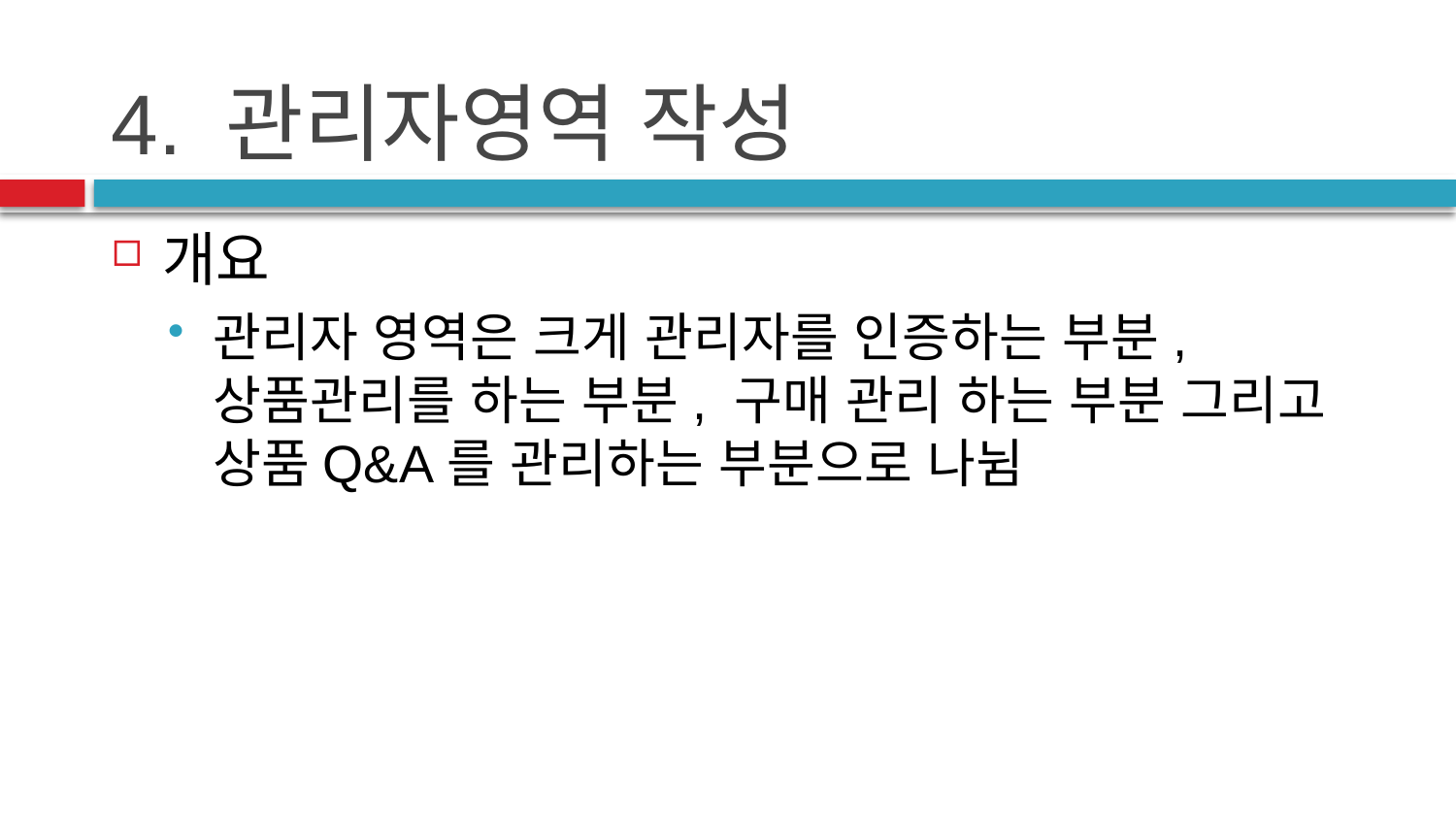

# 4. 관리자영역 작성
개요
관리자 영역은 크게 관리자를 인증하는 부분, 상품관리를 하는 부분, 구매 관리 하는 부분 그리고 상품Q&A를 관리하는 부분으로 나뉨